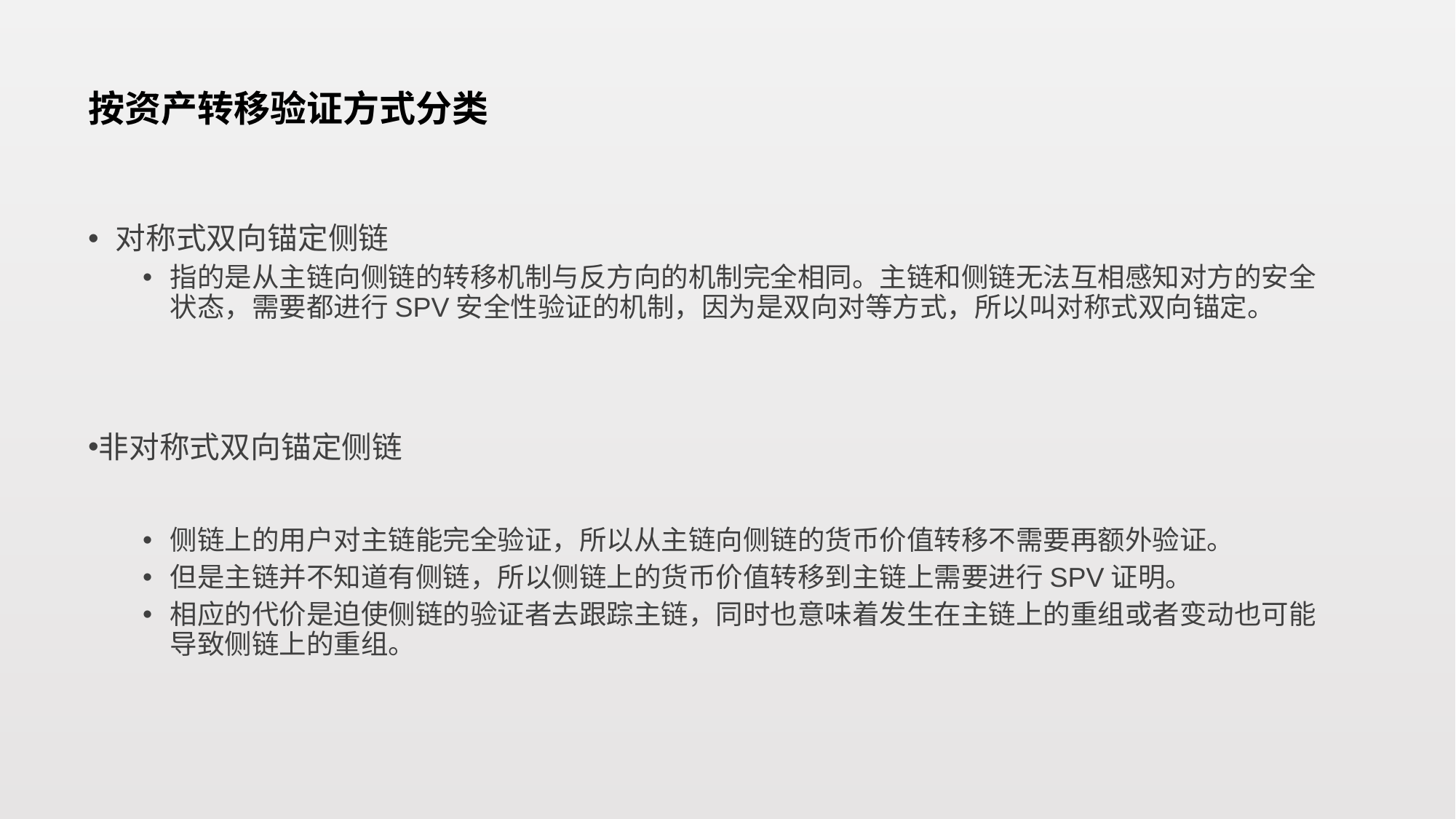

# 按资产转移验证方式分类
对称式双向锚定侧链
指的是从主链向侧链的转移机制与反方向的机制完全相同。主链和侧链无法互相感知对方的安全状态，需要都进行SPV安全性验证的机制，因为是双向对等方式，所以叫对称式双向锚定。

非对称式双向锚定侧链

侧链上的用户对主链能完全验证，所以从主链向侧链的货币价值转移不需要再额外验证。
但是主链并不知道有侧链，所以侧链上的货币价值转移到主链上需要进行SPV证明。
相应的代价是迫使侧链的验证者去跟踪主链，同时也意味着发生在主链上的重组或者变动也可能导致侧链上的重组。